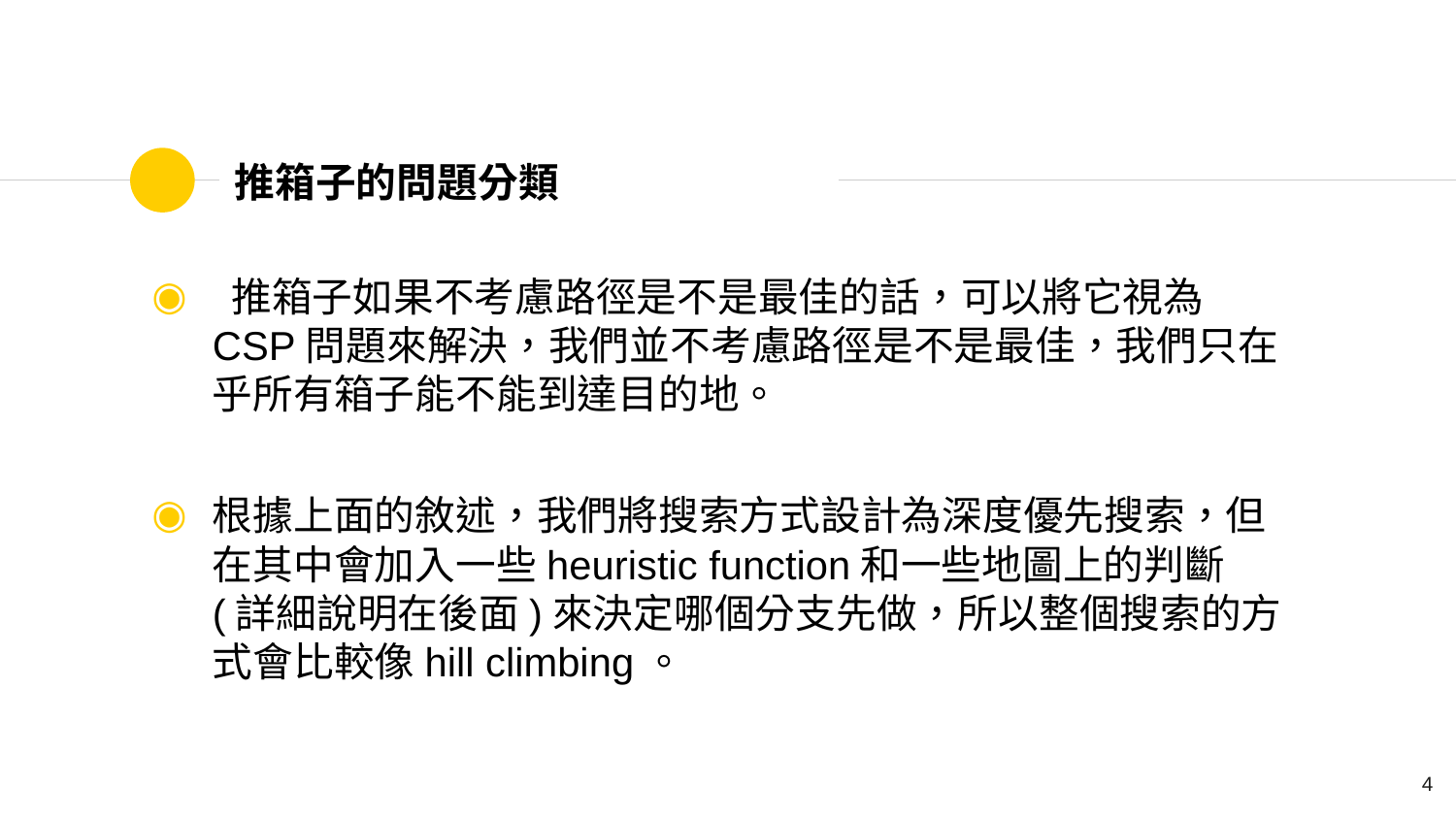

# 推箱子的問題分類
 推箱子如果不考慮路徑是不是最佳的話，可以將它視為CSP問題來解決，我們並不考慮路徑是不是最佳，我們只在乎所有箱子能不能到達目的地。

根據上面的敘述，我們將搜索方式設計為深度優先搜索，但在其中會加入一些heuristic function和一些地圖上的判斷(詳細說明在後面)來決定哪個分支先做，所以整個搜索的方式會比較像hill climbing。
4